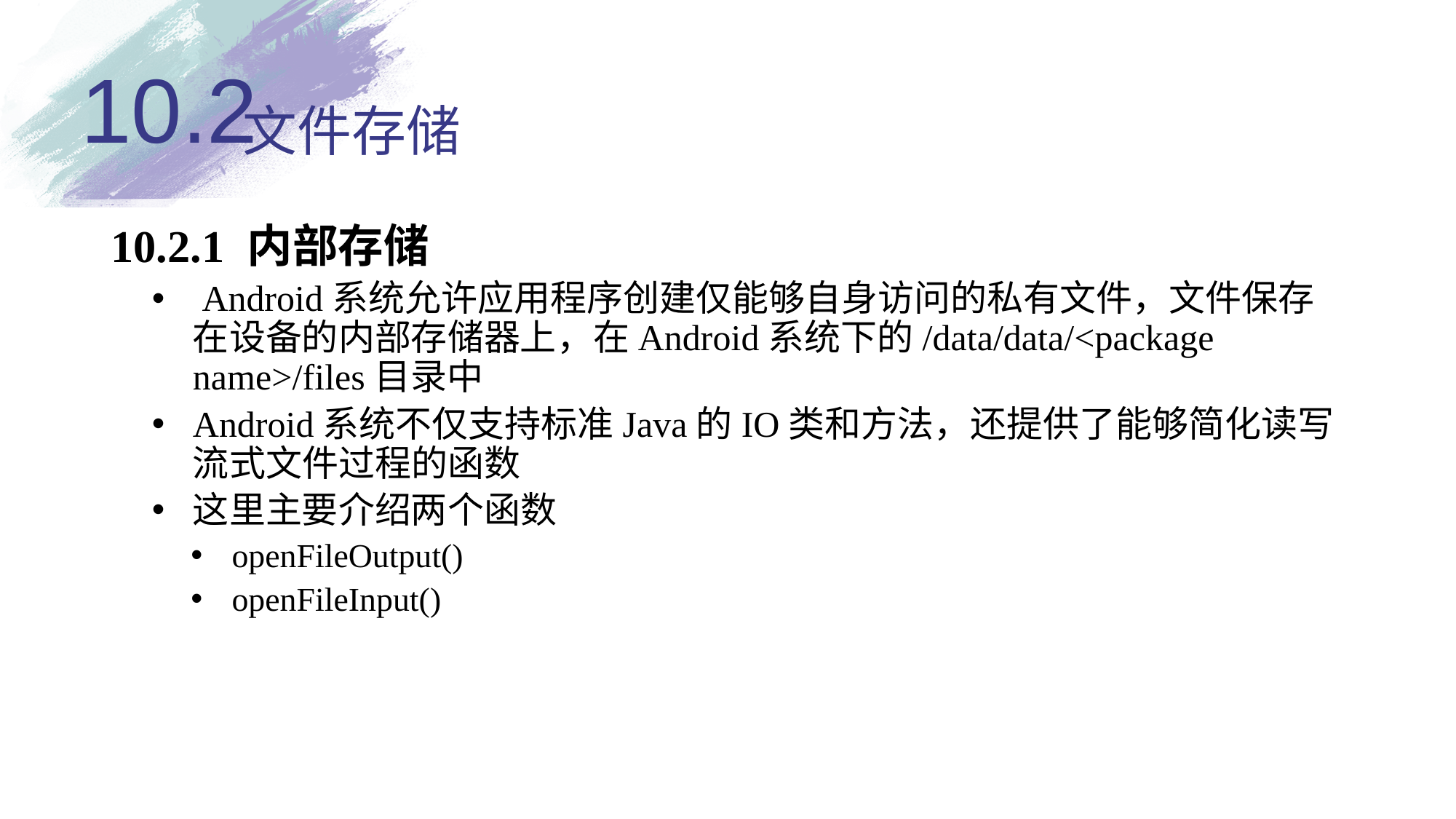

10.2
# 文件存储
10.2.1 内部存储
 Android系统允许应用程序创建仅能够自身访问的私有文件，文件保存在设备的内部存储器上，在Android系统下的/data/data/<package name>/files目录中
Android系统不仅支持标准Java的IO类和方法，还提供了能够简化读写流式文件过程的函数
这里主要介绍两个函数
openFileOutput()
openFileInput()